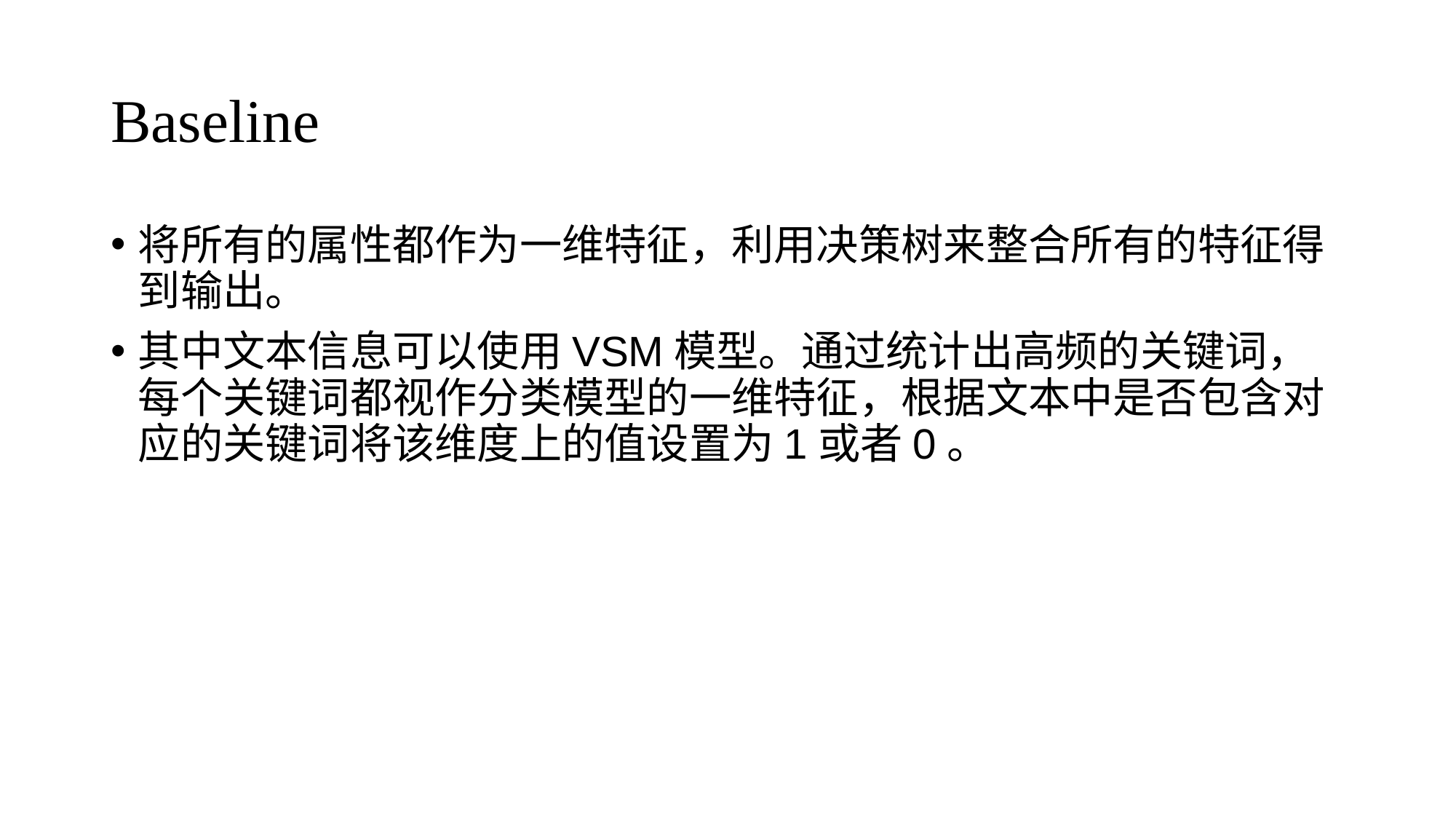

# Baseline
将所有的属性都作为一维特征，利用决策树来整合所有的特征得到输出。
其中文本信息可以使用VSM模型。通过统计出高频的关键词，每个关键词都视作分类模型的一维特征，根据文本中是否包含对应的关键词将该维度上的值设置为1或者0。